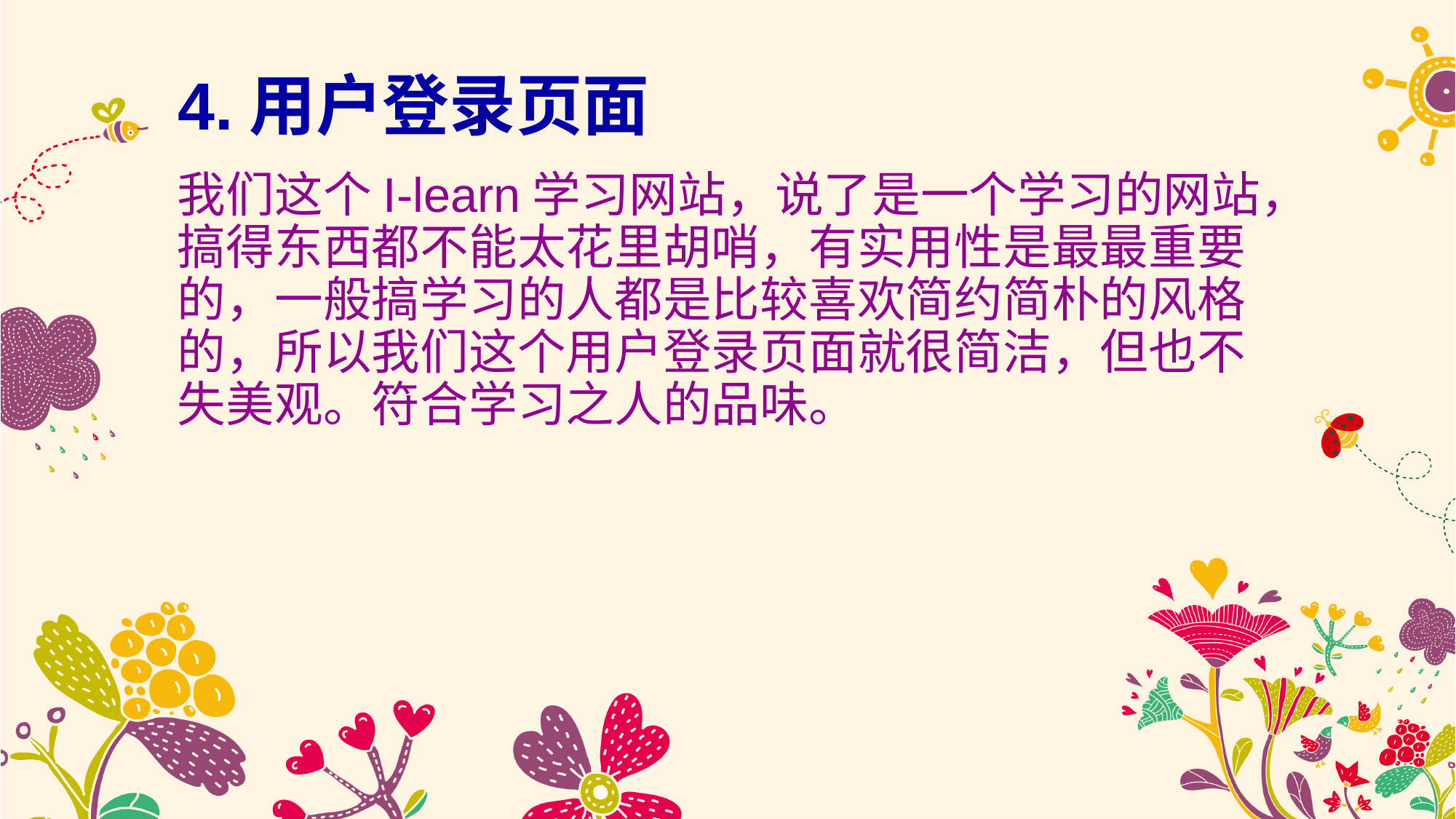

# 4.用户登录页面
我们这个I-learn学习网站，说了是一个学习的网站，搞得东西都不能太花里胡哨，有实用性是最最重要的，一般搞学习的人都是比较喜欢简约简朴的风格的，所以我们这个用户登录页面就很简洁，但也不失美观。符合学习之人的品味。